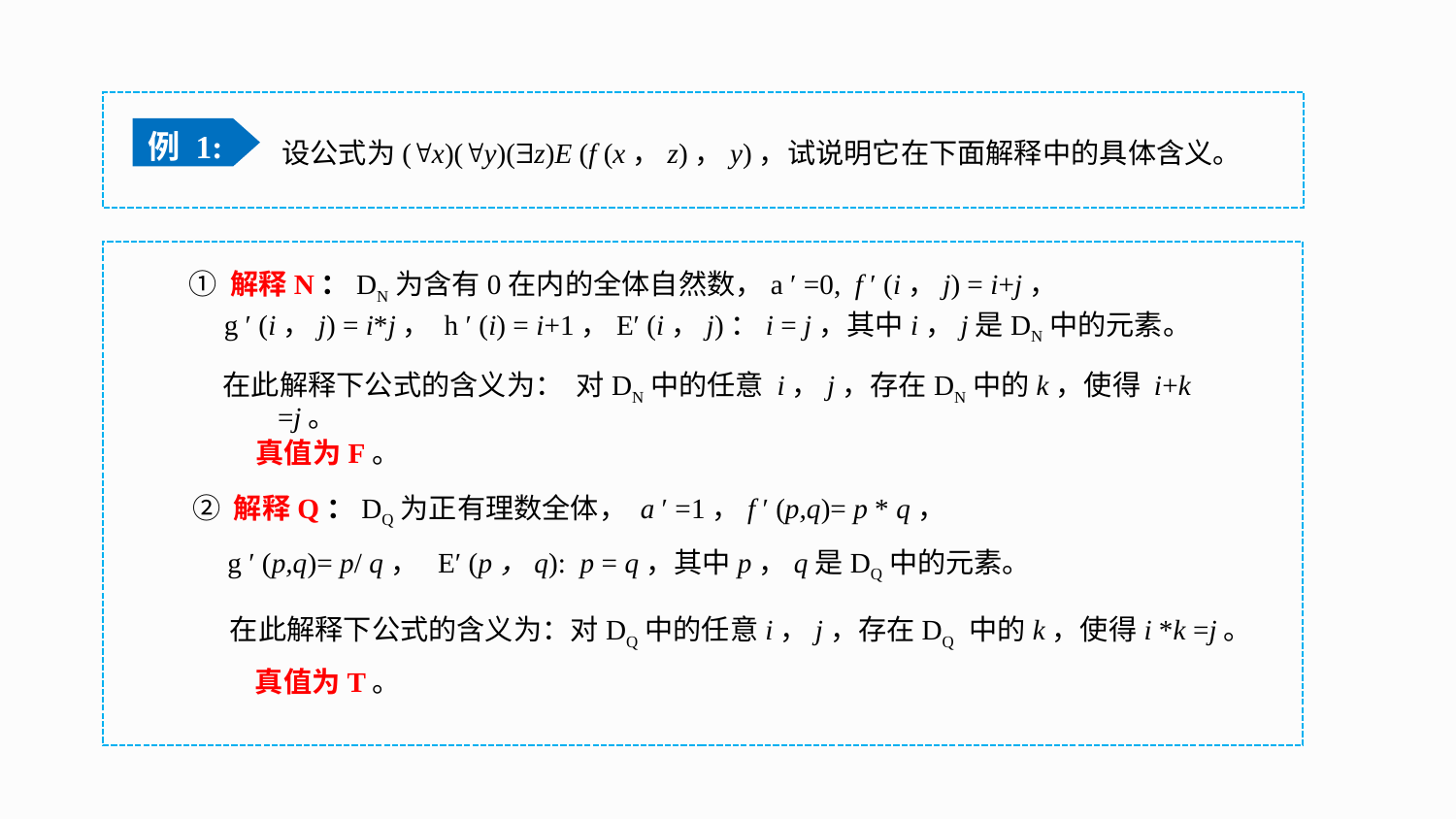

设公式为(∀x)(∀y)(∃z)E (f (x，z)，y)，试说明它在下面解释中的具体含义。
例 1:

① 解释N：DN为含有0在内的全体自然数，a ʹ =0,  f ʹ (i，j) = i+j，
     g ʹ (i，j) = i*j， h ʹ (i) = i+1，Eʹ (i，j)：i = j，其中i，j是DN中的元素。
在此解释下公式的含义为：  对DN中的任意 i，j，存在DN中的k，使得 i+k =j。
    真值为F。
② 解释Q：DQ为正有理数全体， a ʹ =1，f ʹ (p,q)= p * q，
     g ʹ (p,q)= p/ q，  Eʹ (p，q):  p = q，其中p，q是DQ中的元素。
 在此解释下公式的含义为：对DQ中的任意i，j，存在DQ  中的k，使得i *k =j。
     真值为T。